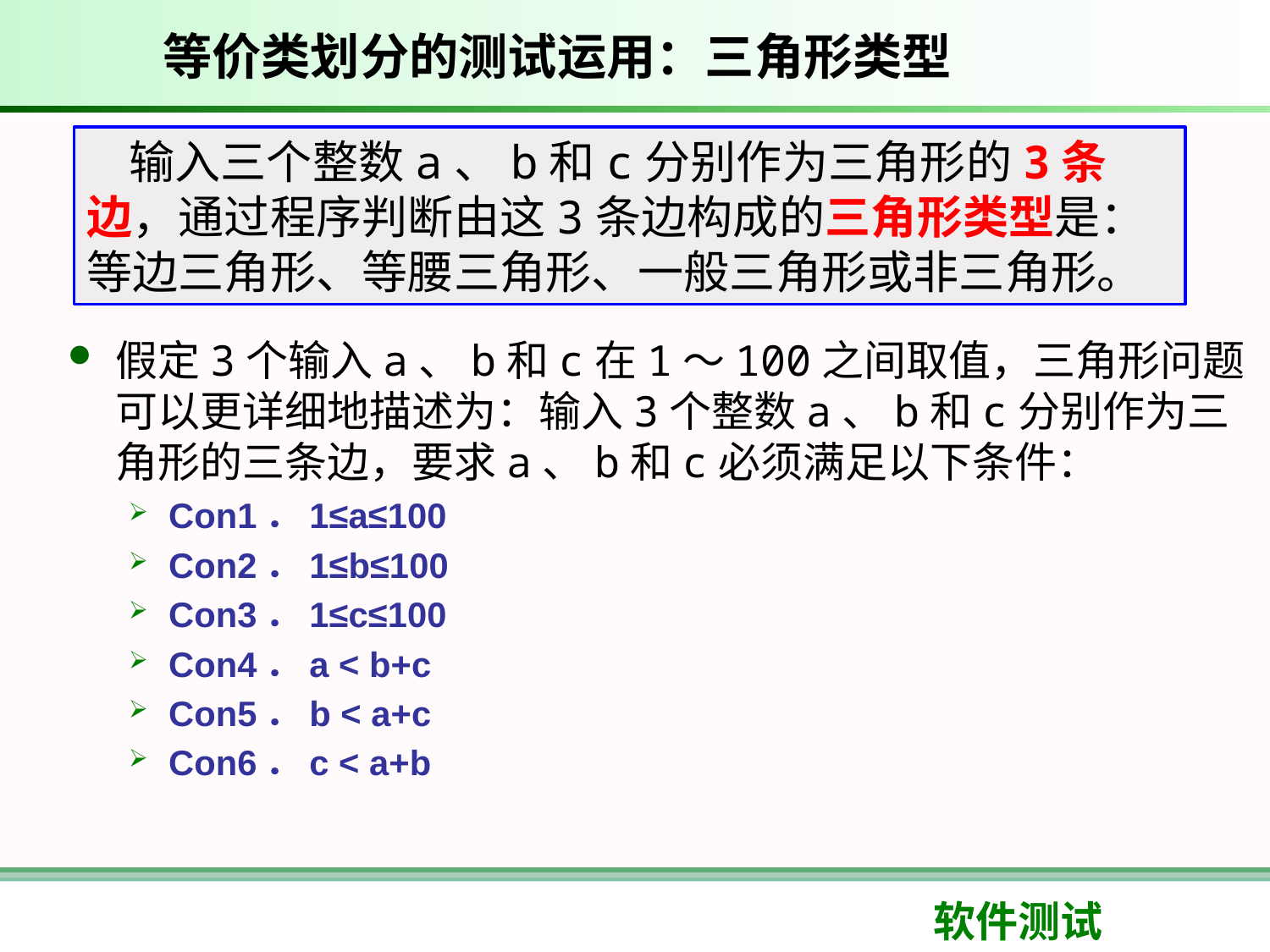

# 等价类划分的测试运用：三角形类型
   输入三个整数a、b和c分别作为三角形的3条边，通过程序判断由这3条边构成的三角形类型是：等边三角形、等腰三角形、一般三角形或非三角形。
假定3个输入a、b和c在1～100之间取值，三角形问题可以更详细地描述为：输入3个整数a、b和c分别作为三角形的三条边，要求a、b和c必须满足以下条件：
Con1．1≤a≤100
Con2．1≤b≤100
Con3．1≤c≤100
Con4．a < b+c
Con5．b < a+c
Con6．c < a+b